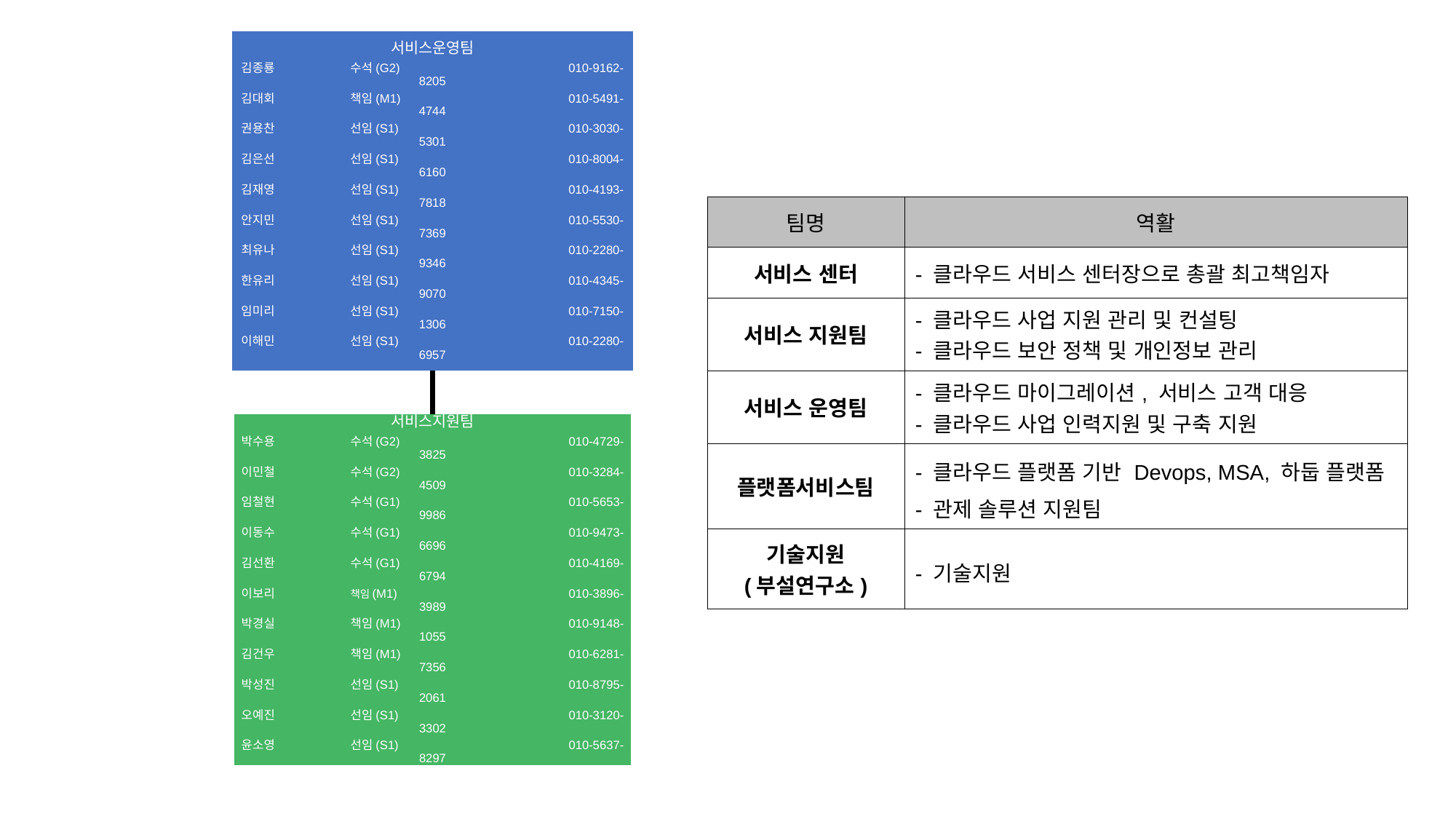

서비스운영팀
김종룡	수석(G2)		010-9162-8205
김대회	책임(M1)		010-5491-4744
권용찬	선임(S1)		010-3030-5301
김은선	선임(S1)		010-8004-6160
김재영	선임(S1)		010-4193-7818
안지민	선임(S1)		010-5530-7369
최유나	선임(S1)		010-2280-9346
한유리	선임(S1)		010-4345-9070
임미리	선임(S1)		010-7150-1306
이해민	선임(S1)		010-2280-6957
서비스지원팀
박수용	수석(G2)		010-4729-3825
이민철	수석(G2)		010-3284-4509
임철현	수석(G1)		010-5653-9986
이동수	수석(G1)		010-9473-6696
김선환	수석(G1)		010-4169-6794
이보리	책임(M1)		010-3896-3989
박경실	책임(M1)		010-9148-1055
김건우	책임(M1)		010-6281-7356
박성진	선임(S1)		010-8795-2061
오예진	선임(S1)		010-3120-3302
윤소영	선임(S1)		010-5637-8297
| 팀명 | 역활 |
| --- | --- |
| 서비스 센터 | - 클라우드 서비스 센터장으로 총괄 최고책임자 |
| 서비스 지원팀 | - 클라우드 사업 지원 관리 및 컨설팅 - 클라우드 보안 정책 및 개인정보 관리 |
| 서비스 운영팀 | - 클라우드 마이그레이션, 서비스 고객 대응 - 클라우드 사업 인력지원 및 구축 지원 |
| 플랫폼서비스팀 | - 클라우드 플랫폼 기반 Devops, MSA, 하둡 플랫폼 - 관제 솔루션 지원팀 |
| 기술지원 (부설연구소) | - 기술지원 |